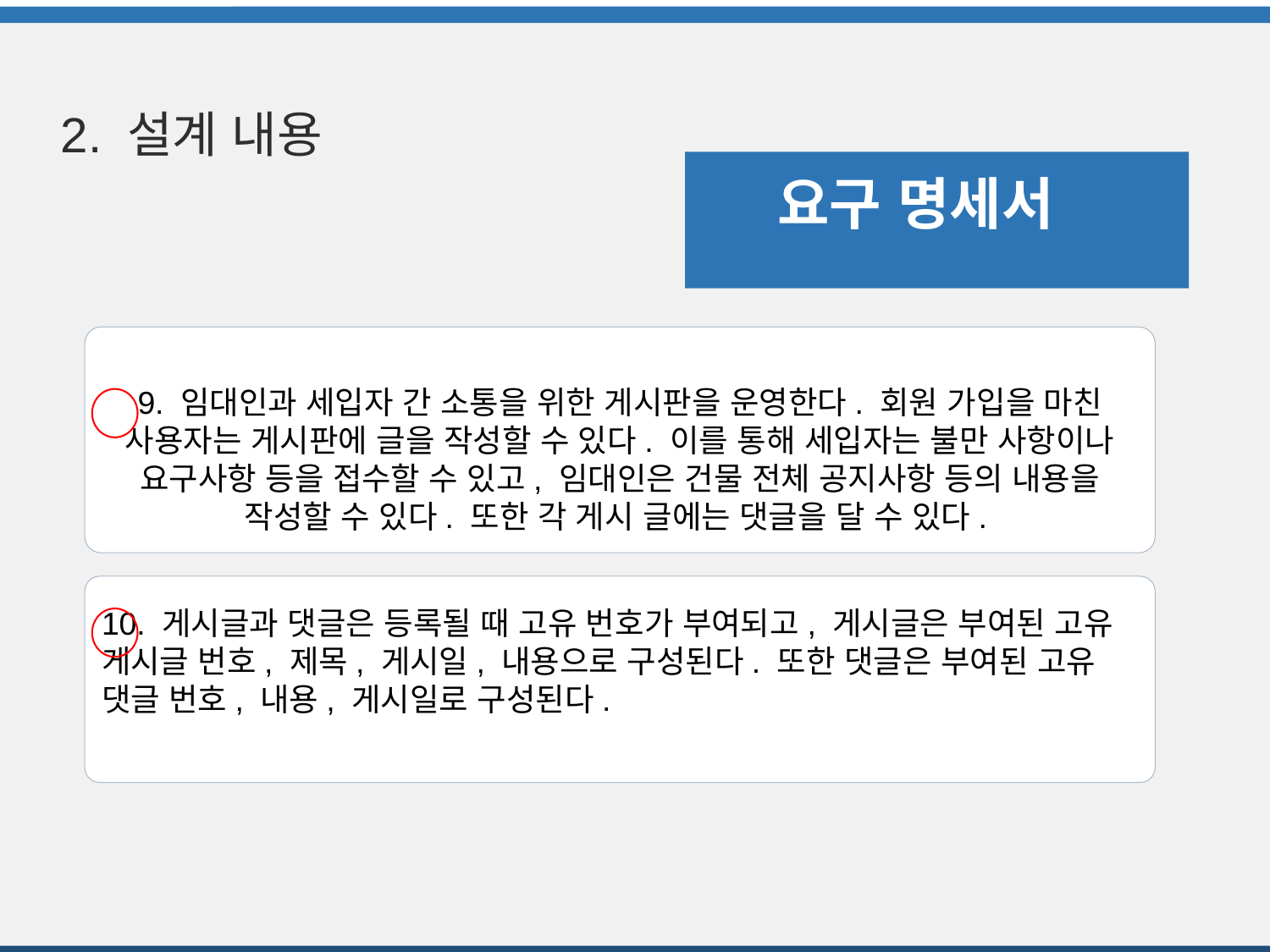

2. 설계 내용

9. 임대인과 세입자 간 소통을 위한 게시판을 운영한다. 회원 가입을 마친 사용자는 게시판에 글을 작성할 수 있다. 이를 통해 세입자는 불만 사항이나 요구사항 등을 접수할 수 있고, 임대인은 건물 전체 공지사항 등의 내용을 작성할 수 있다. 또한 각 게시 글에는 댓글을 달 수 있다..
요구 명세서

10. 게시글과 댓글은 등록될 때 고유 번호가 부여되고, 게시글은 부여된 고유 게시글 번호, 제목, 게시일, 내용으로 구성된다. 또한 댓글은 부여된 고유 댓글 번호, 내용, 게시일로 구성된다.